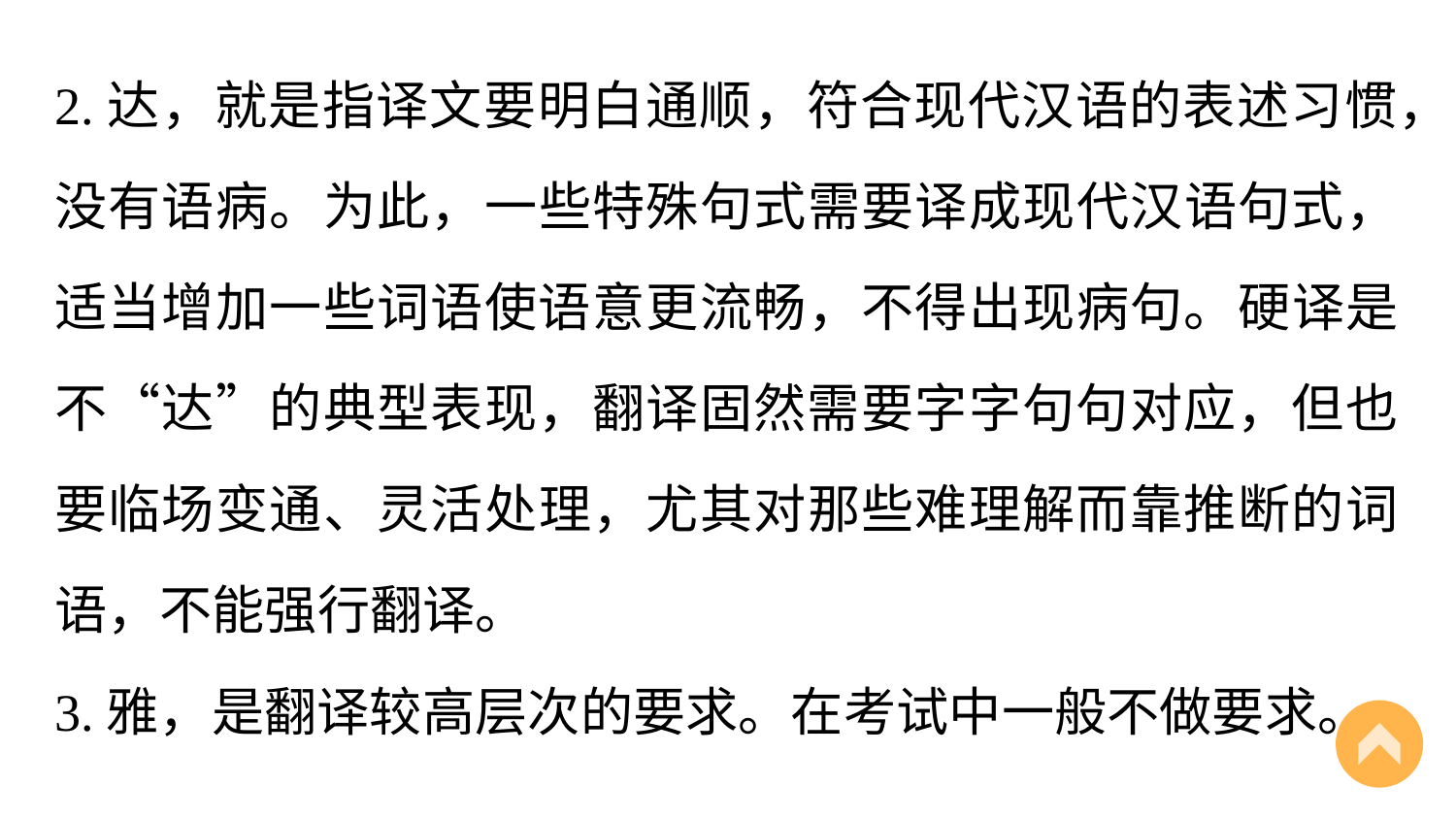

2.达，就是指译文要明白通顺，符合现代汉语的表述习惯，没有语病。为此，一些特殊句式需要译成现代汉语句式，适当增加一些词语使语意更流畅，不得出现病句。硬译是不“达”的典型表现，翻译固然需要字字句句对应，但也要临场变通、灵活处理，尤其对那些难理解而靠推断的词语，不能强行翻译。
3.雅，是翻译较高层次的要求。在考试中一般不做要求。